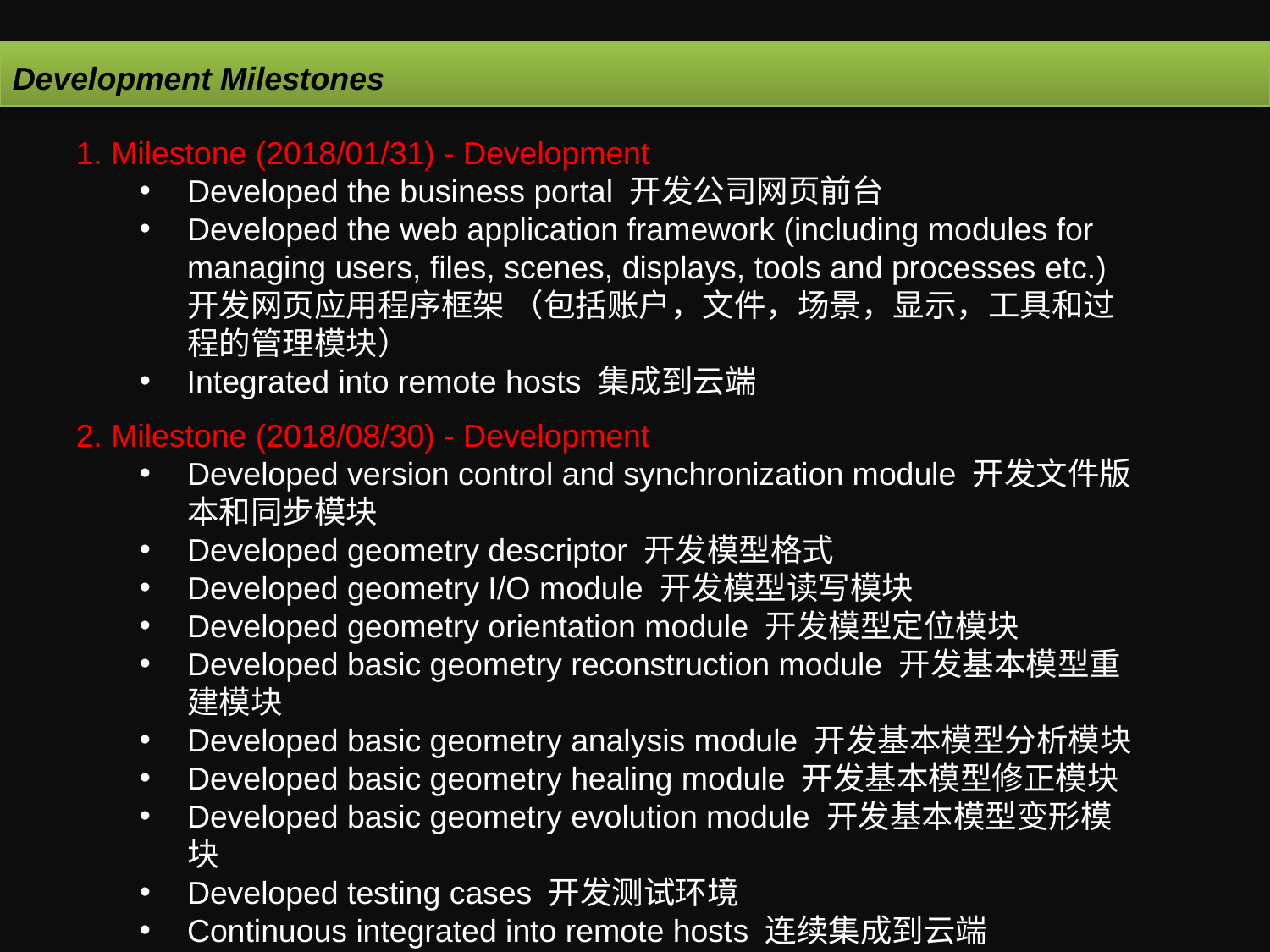

Development Milestones
1. Milestone (2018/01/31) - Development
Developed the business portal 开发公司网页前台
Developed the web application framework (including modules for managing users, files, scenes, displays, tools and processes etc.) 开发网页应用程序框架 （包括账户，文件，场景，显示，工具和过程的管理模块）
Integrated into remote hosts 集成到云端
2. Milestone (2018/08/30) - Development
Developed version control and synchronization module 开发文件版本和同步模块
Developed geometry descriptor 开发模型格式
Developed geometry I/O module 开发模型读写模块
Developed geometry orientation module 开发模型定位模块
Developed basic geometry reconstruction module 开发基本模型重建模块
Developed basic geometry analysis module 开发基本模型分析模块
Developed basic geometry healing module 开发基本模型修正模块
Developed basic geometry evolution module 开发基本模型变形模块
Developed testing cases 开发测试环境
Continuous integrated into remote hosts 连续集成到云端